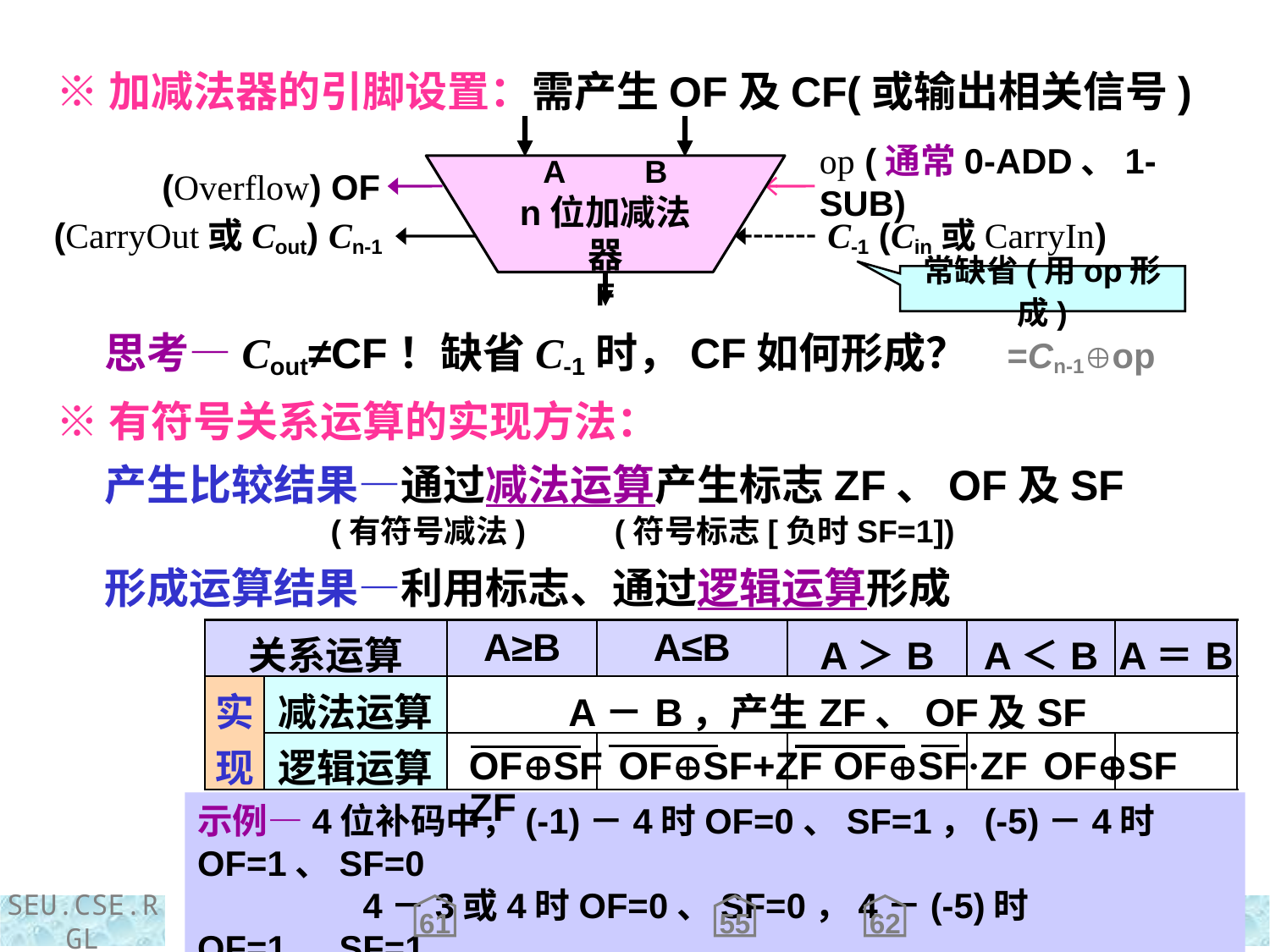

※加减法器的引脚设置：需产生OF及CF(或输出相关信号)

A         B
n位加减法器
F
op (通常0-ADD、1-SUB)
(Overflow) OF

(CarryOut或Cout) Cn-1
C-1 (Cin或CarryIn)

常缺省(用op形成)
      思考—Cout≠CF！缺省C-1时，CF如何形成？   =Cn-1⊕op
  ※有符号关系运算的实现方法：
      产生比较结果—通过减法运算产生标志ZF、OF及SF
                                 (有符号减法)          (符号标志[负时SF=1])
      形成运算结果—利用标志、通过逻辑运算形成
| 关系运算 |  | A≥B | A≤B | A＞B | A＜B | A＝B |
| --- | --- | --- | --- | --- | --- | --- |
| 实现 | 减法运算 | A－B，产生ZF、OF及SF |  |  |  |  |
|  | 逻辑运算 |  |  |  |  |  |
OF⊕SF  OF⊕SF+ZF OF⊕SF·ZF  OF⊕SF    ZF
示例—4位补码中，(-1)－4时OF=0、SF=1，(-5)－4时OF=1、SF=0
                 4－3或4时OF=0、SF=0，4－(-5)时OF=1、SF=1
61
55
62
66